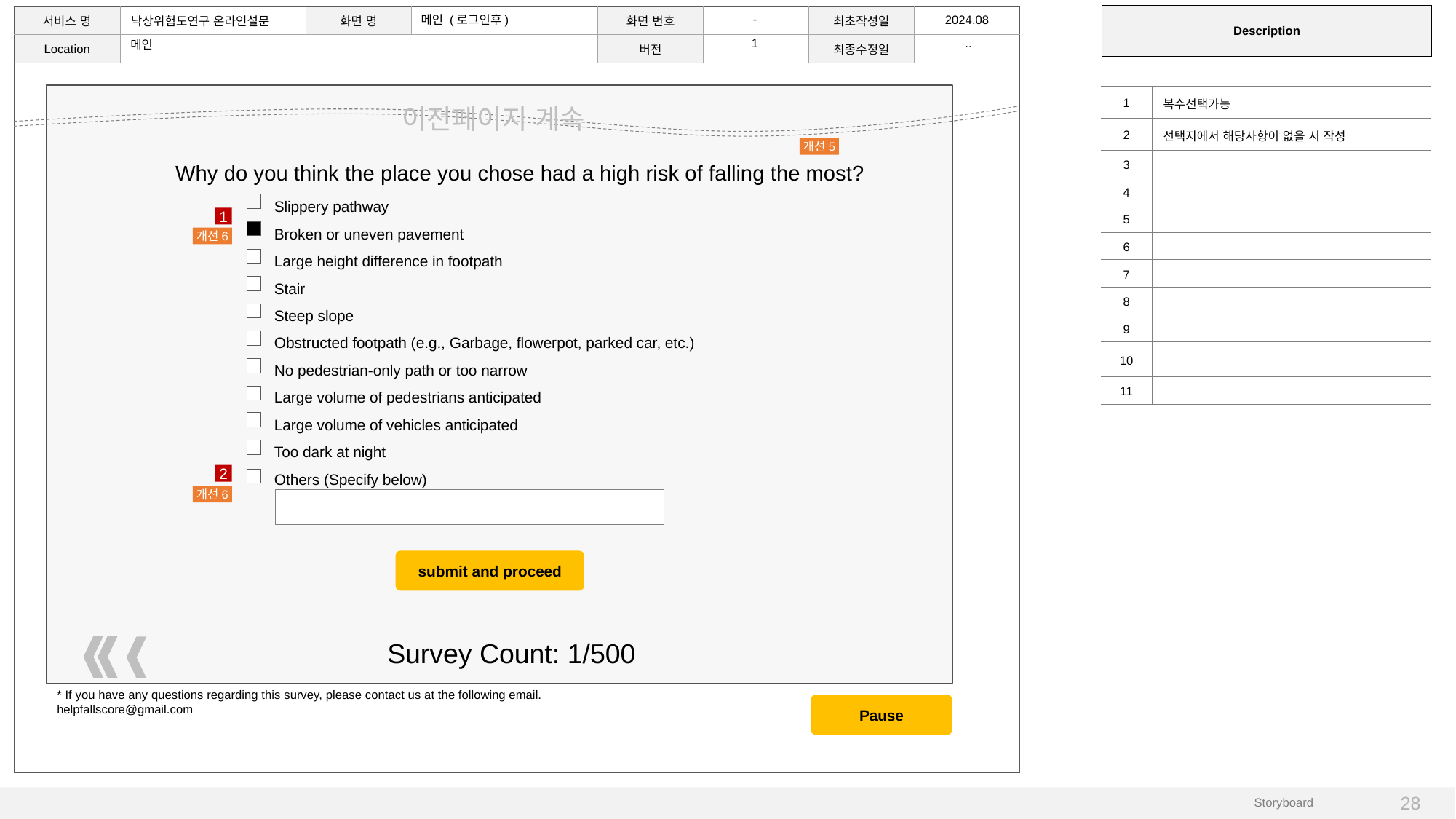

-
메인 (로그인후)
1
..
메인
|  |  |
| --- | --- |
| 1 | 복수선택가능 |
| 2 | 선택지에서 해당사항이 없을 시 작성 |
| 3 |  |
| 4 |  |
| 5 |  |
| 6 |  |
| 7 |  |
| 8 |  |
| 9 |  |
| 10 |  |
| 11 |  |

이전페이지 계속

개선5
Why do you think the place you chose had a high risk of falling the most?
Slippery pathway
Broken or uneven pavement
Large height difference in footpath
Stair
Steep slope
Obstructed footpath (e.g., Garbage, flowerpot, parked car, etc.)
No pedestrian-only path or too narrow
Large volume of pedestrians anticipated
Large volume of vehicles anticipated
Too dark at night
Others (Specify below)

1

개선6

2

개선6

submit and proceed
Survey Count: 1/500

* If you have any questions regarding this survey, please contact us at the following email.
helpfallscore@gmail.com
Pause
28